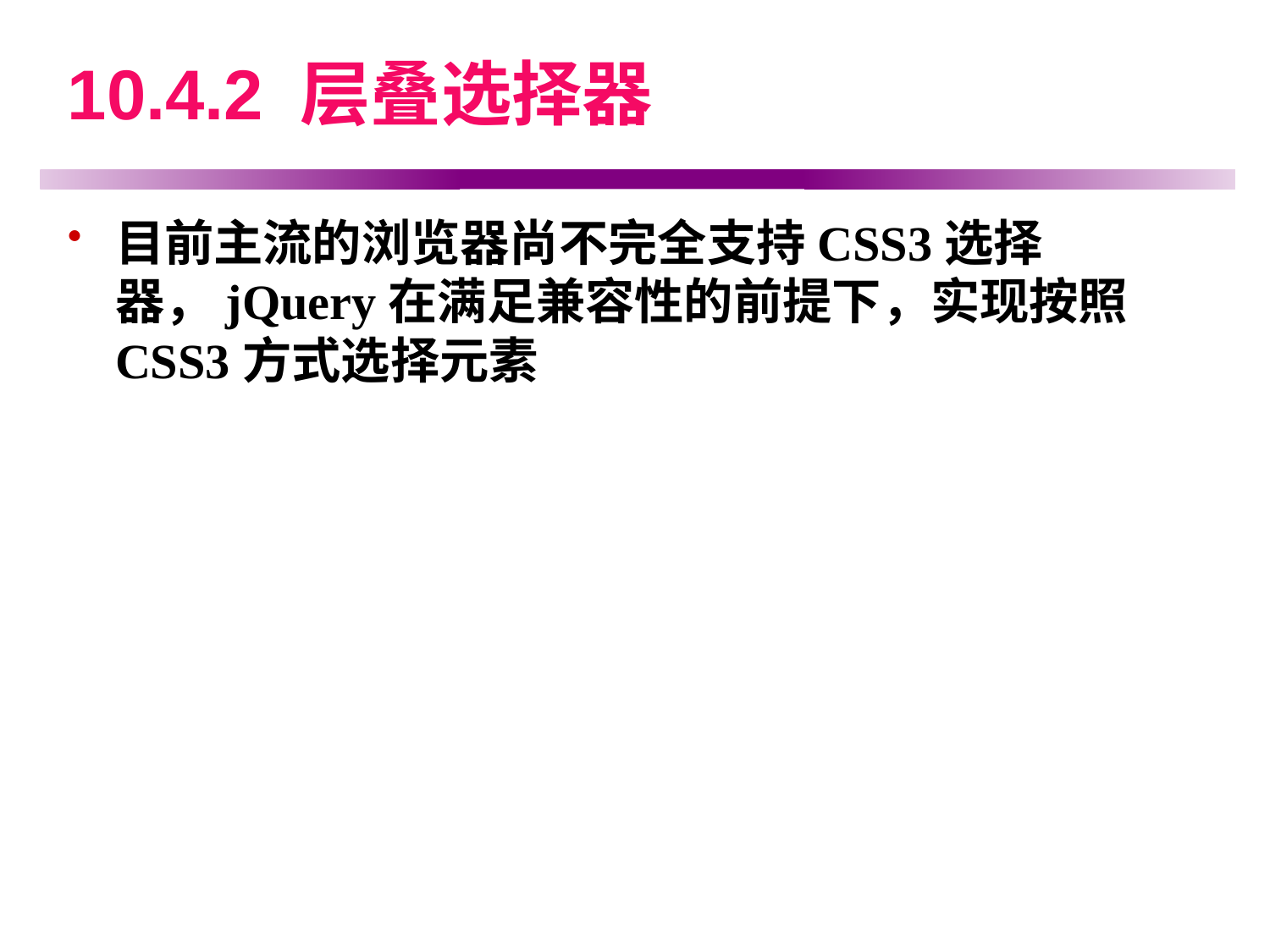

# 10.4.2 层叠选择器
目前主流的浏览器尚不完全支持CSS3选择器，jQuery在满足兼容性的前提下，实现按照CSS3方式选择元素